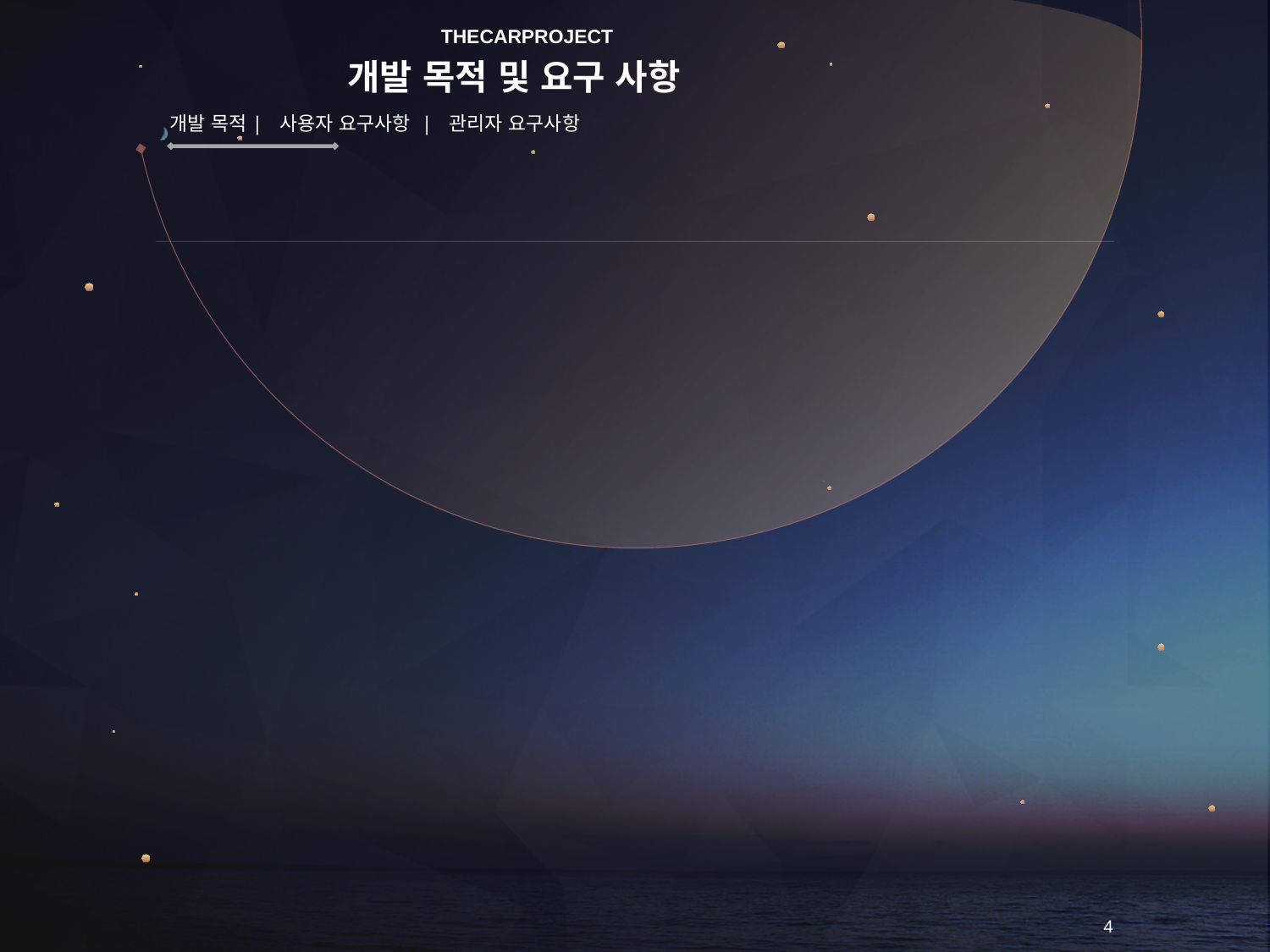

# THECARPROJECT
개발 목적 및 요구 사항
개발 목적| 사용자 요구사항 | 관리자 요구사항
4